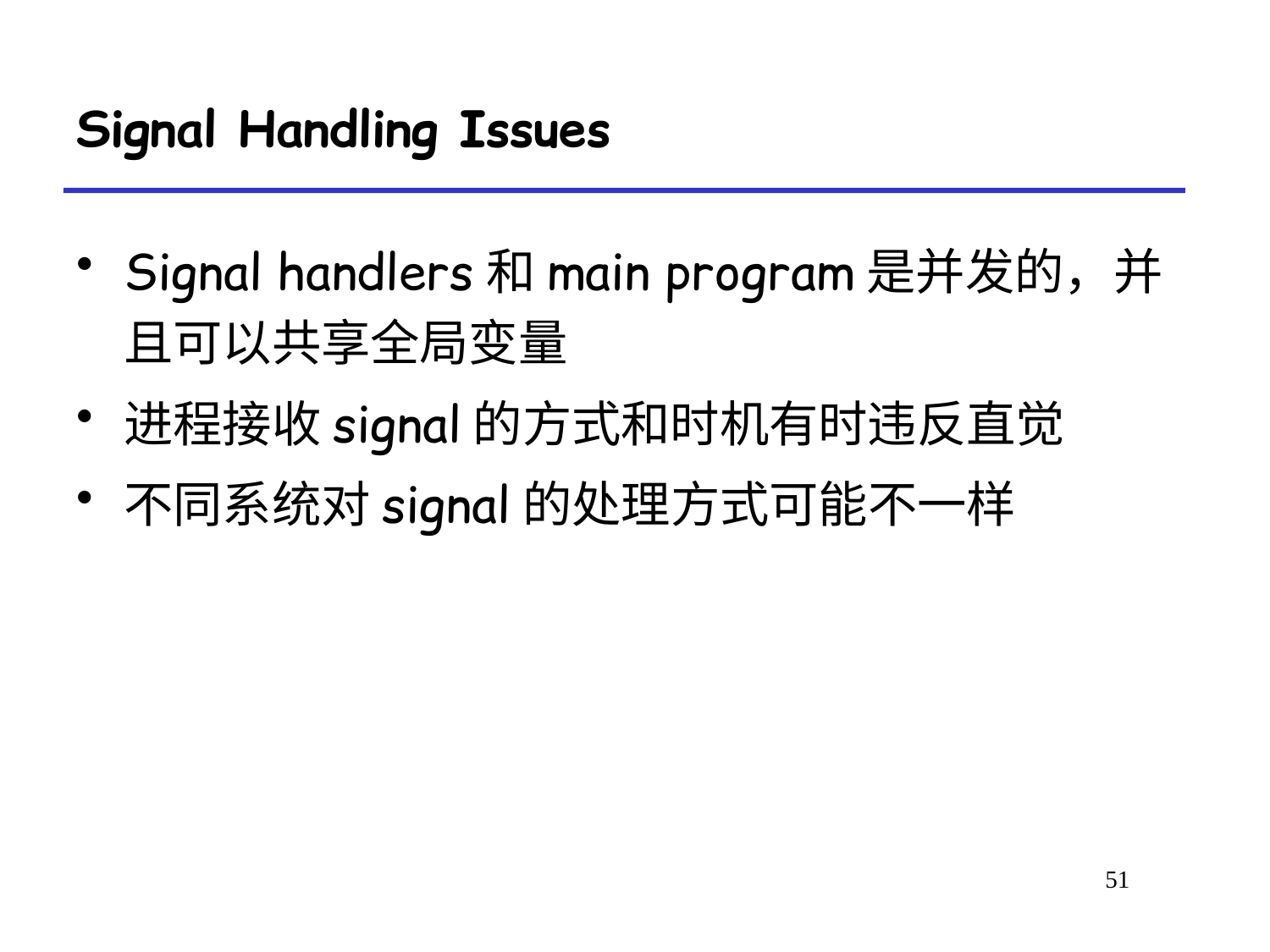

# Signal Handling Issues
Signal handlers和main program是并发的，并且可以共享全局变量
进程接收signal的方式和时机有时违反直觉
不同系统对signal的处理方式可能不一样
51